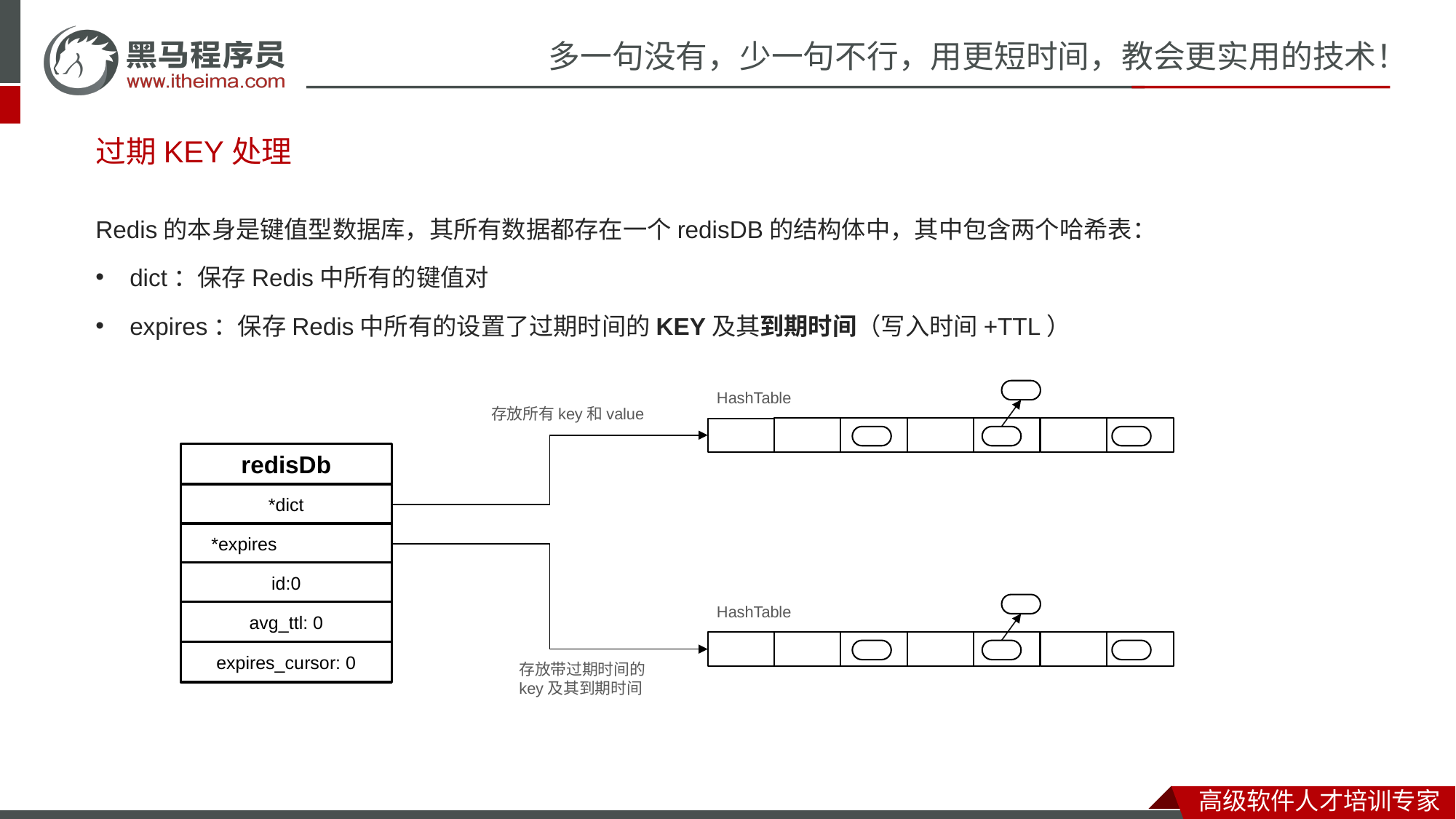

# 过期KEY处理
Redis的本身是键值型数据库，其所有数据都存在一个redisDB的结构体中，其中包含两个哈希表：
dict：保存Redis中所有的键值对
expires：保存Redis中所有的设置了过期时间的KEY及其到期时间（写入时间+TTL）

HashTable
存放所有key和value

redisDb
*dict
      *expires
id:0
avg_ttl: 0
expires_cursor: 0

HashTable

存放带过期时间的
key及其到期时间